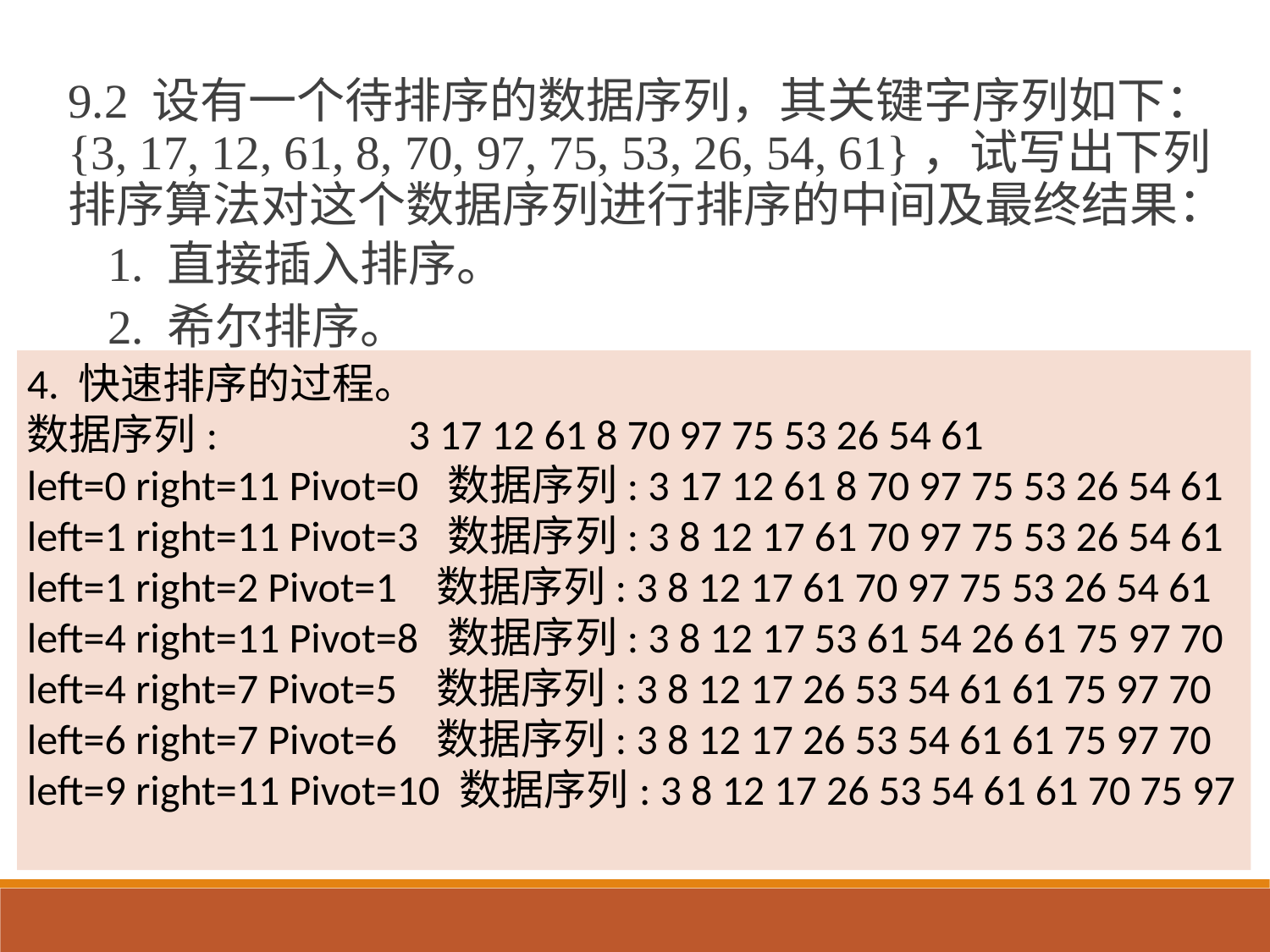

9.2 设有一个待排序的数据序列，其关键字序列如下：{3, 17, 12, 61, 8, 70, 97, 75, 53, 26, 54, 61}，试写出下列排序算法对这个数据序列进行排序的中间及最终结果：
1. 直接插入排序。
2. 希尔排序。
3. 冒泡排序。
4. 快速排序。
5. 选择排序。
6. 归并排序。

4. 快速排序的过程。
数据序列:                    3 17 12 61 8 70 97 75 53 26 54 61
left=0 right=11 Pivot=0  数据序列: 3 17 12 61 8 70 97 75 53 26 54 61
left=1 right=11 Pivot=3  数据序列: 3 8 12 17 61 70 97 75 53 26 54 61
left=1 right=2 Pivot=1   数据序列: 3 8 12 17 61 70 97 75 53 26 54 61
left=4 right=11 Pivot=8  数据序列: 3 8 12 17 53 61 54 26 61 75 97 70
left=4 right=7 Pivot=5   数据序列: 3 8 12 17 26 53 54 61 61 75 97 70
left=6 right=7 Pivot=6   数据序列: 3 8 12 17 26 53 54 61 61 75 97 70
left=9 right=11 Pivot=10 数据序列: 3 8 12 17 26 53 54 61 61 70 75 97